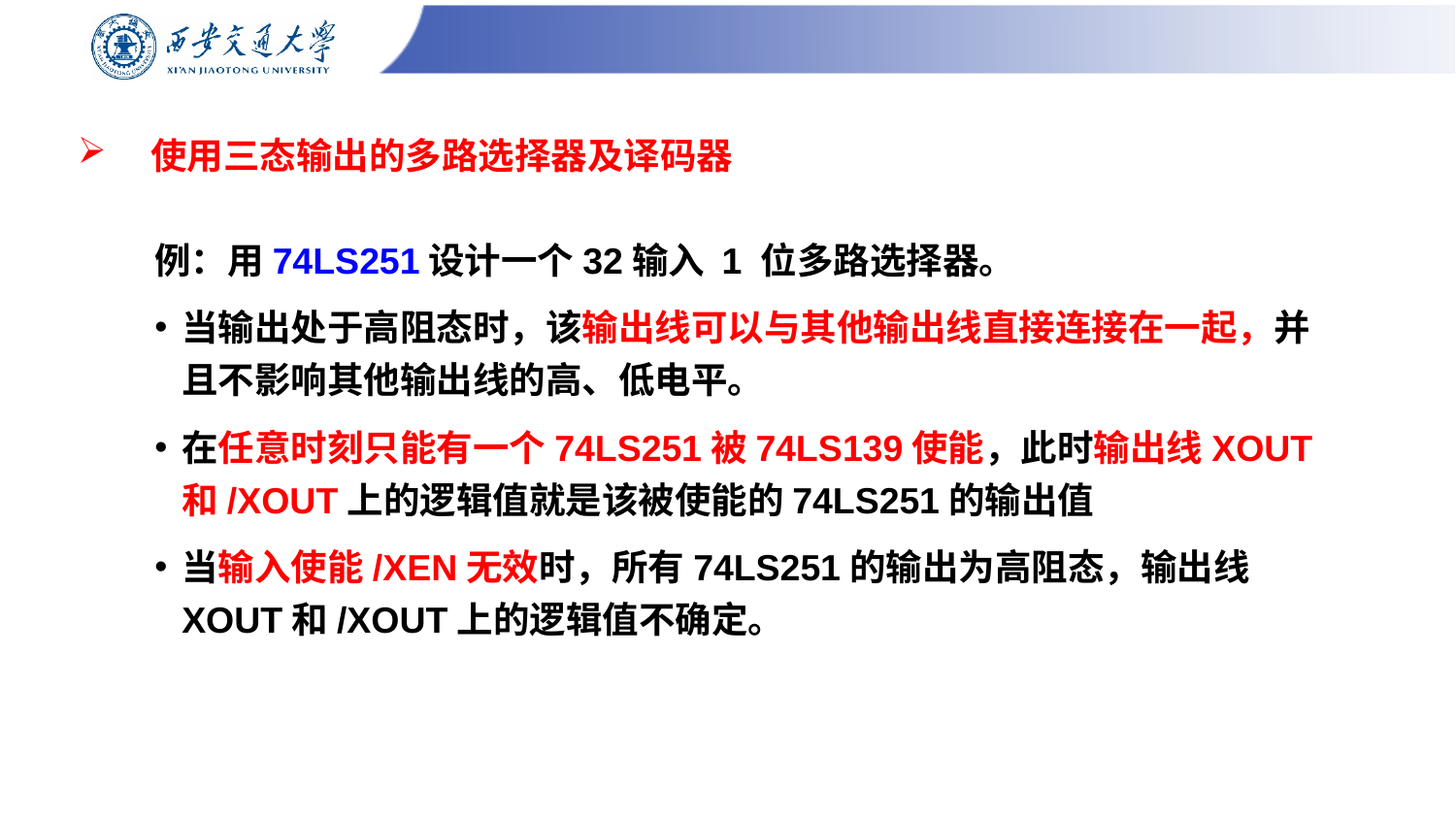

# 使用三态输出的多路选择器及译码器
例：用74LS251设计一个32输入 1 位多路选择器。
当输出处于高阻态时，该输出线可以与其他输出线直接连接在一起，并且不影响其他输出线的高、低电平。
在任意时刻只能有一个74LS251被74LS139使能，此时输出线XOUT和/XOUT上的逻辑值就是该被使能的74LS251的输出值
当输入使能/XEN无效时，所有74LS251的输出为高阻态，输出线XOUT和/XOUT上的逻辑值不确定。